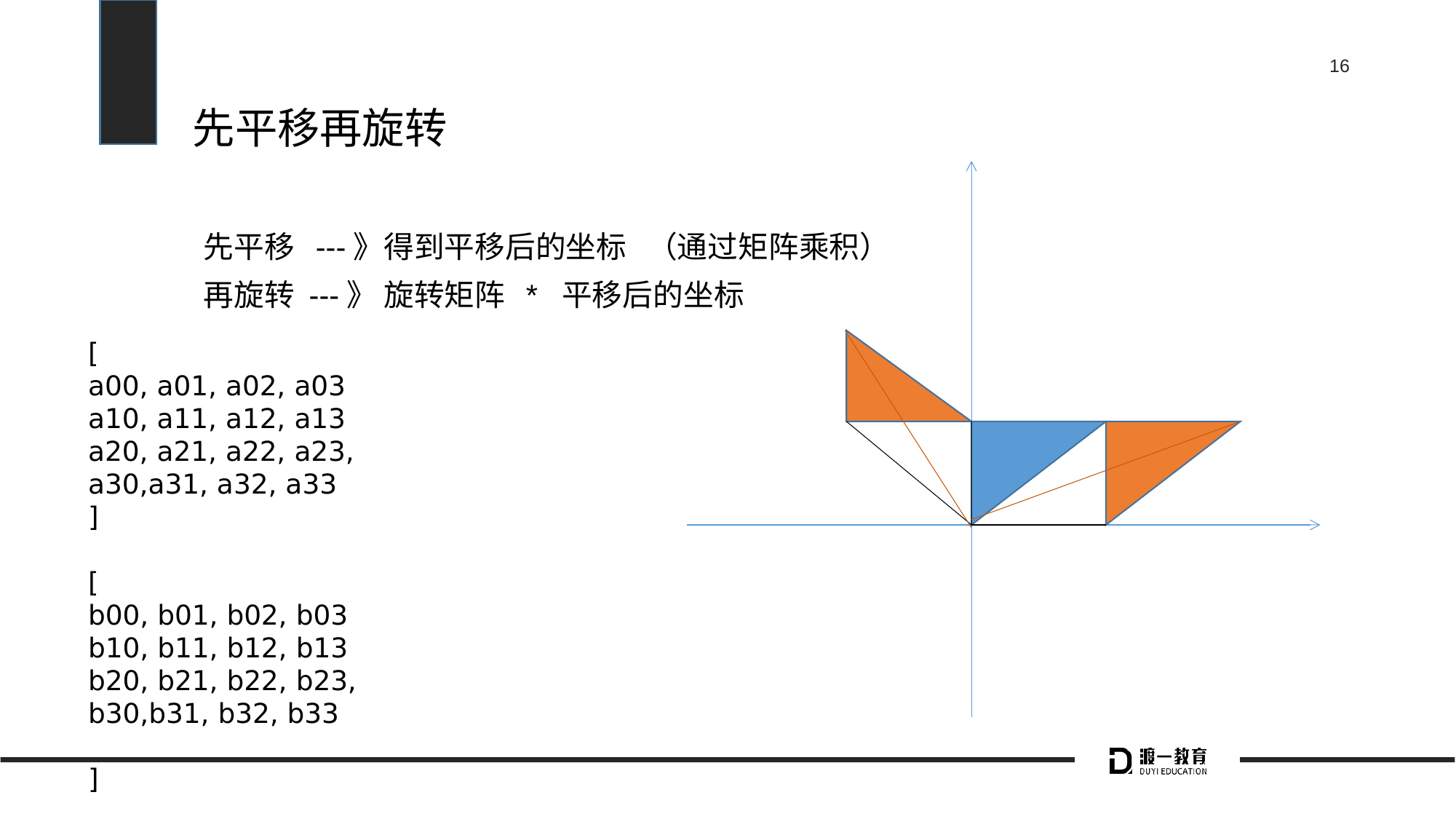

# 先平移再旋转
先平移  ---》得到平移后的坐标   （通过矩阵乘积）
再旋转 ---》 旋转矩阵  *  平移后的坐标

[
a00, a01, a02, a03
a10, a11, a12, a13
a20, a21, a22, a23,
a30,a31, a32, a33
]

[
b00, b01, b02, b03
b10, b11, b12, b13
b20, b21, b22, b23,
b30,b31, b32, b33

]